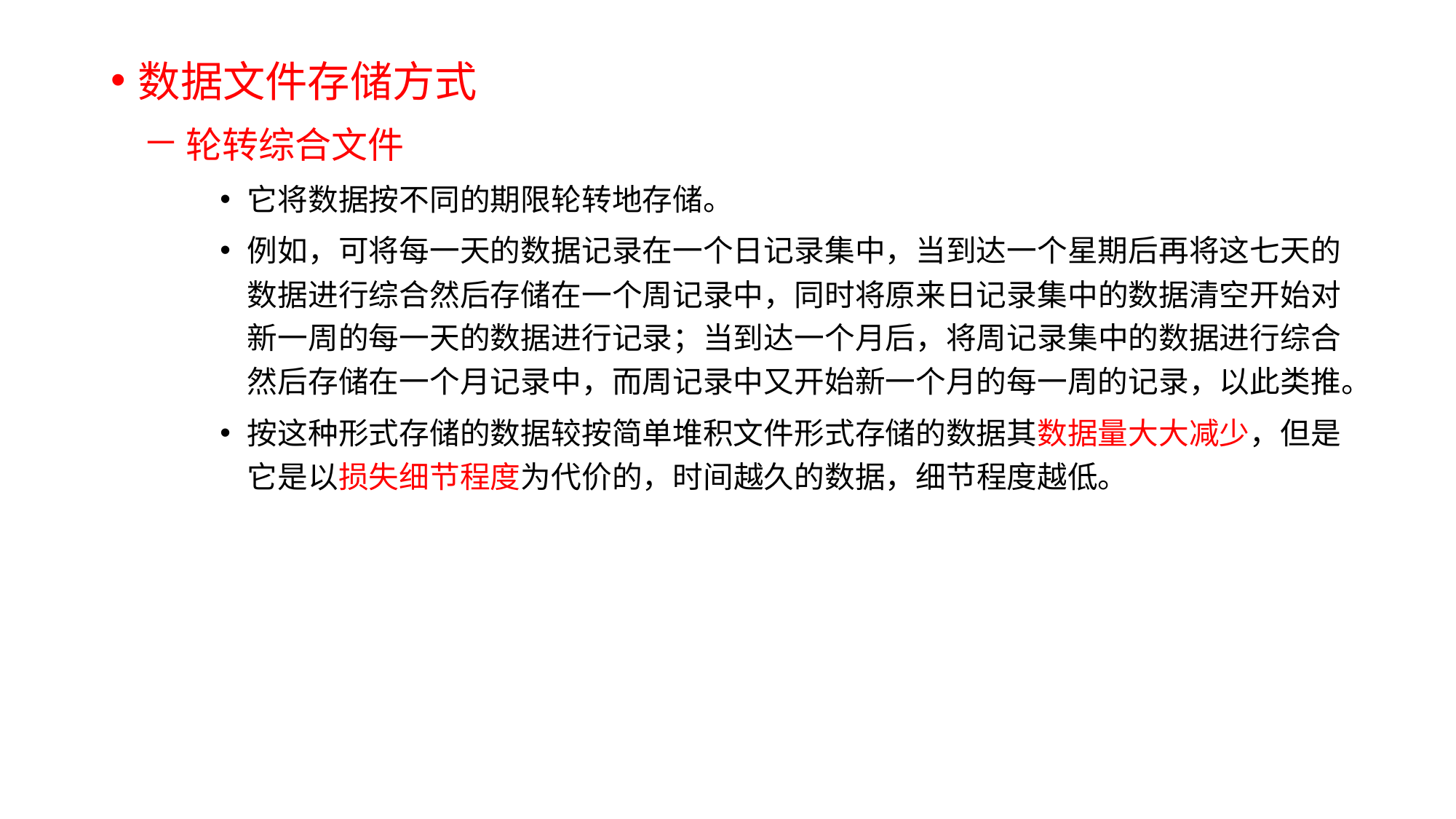

数据文件存储方式
轮转综合文件
它将数据按不同的期限轮转地存储。
例如，可将每一天的数据记录在一个日记录集中，当到达一个星期后再将这七天的数据进行综合然后存储在一个周记录中，同时将原来日记录集中的数据清空开始对新一周的每一天的数据进行记录；当到达一个月后，将周记录集中的数据进行综合然后存储在一个月记录中，而周记录中又开始新一个月的每一周的记录，以此类推。
按这种形式存储的数据较按简单堆积文件形式存储的数据其数据量大大减少，但是它是以损失细节程度为代价的，时间越久的数据，细节程度越低。

68